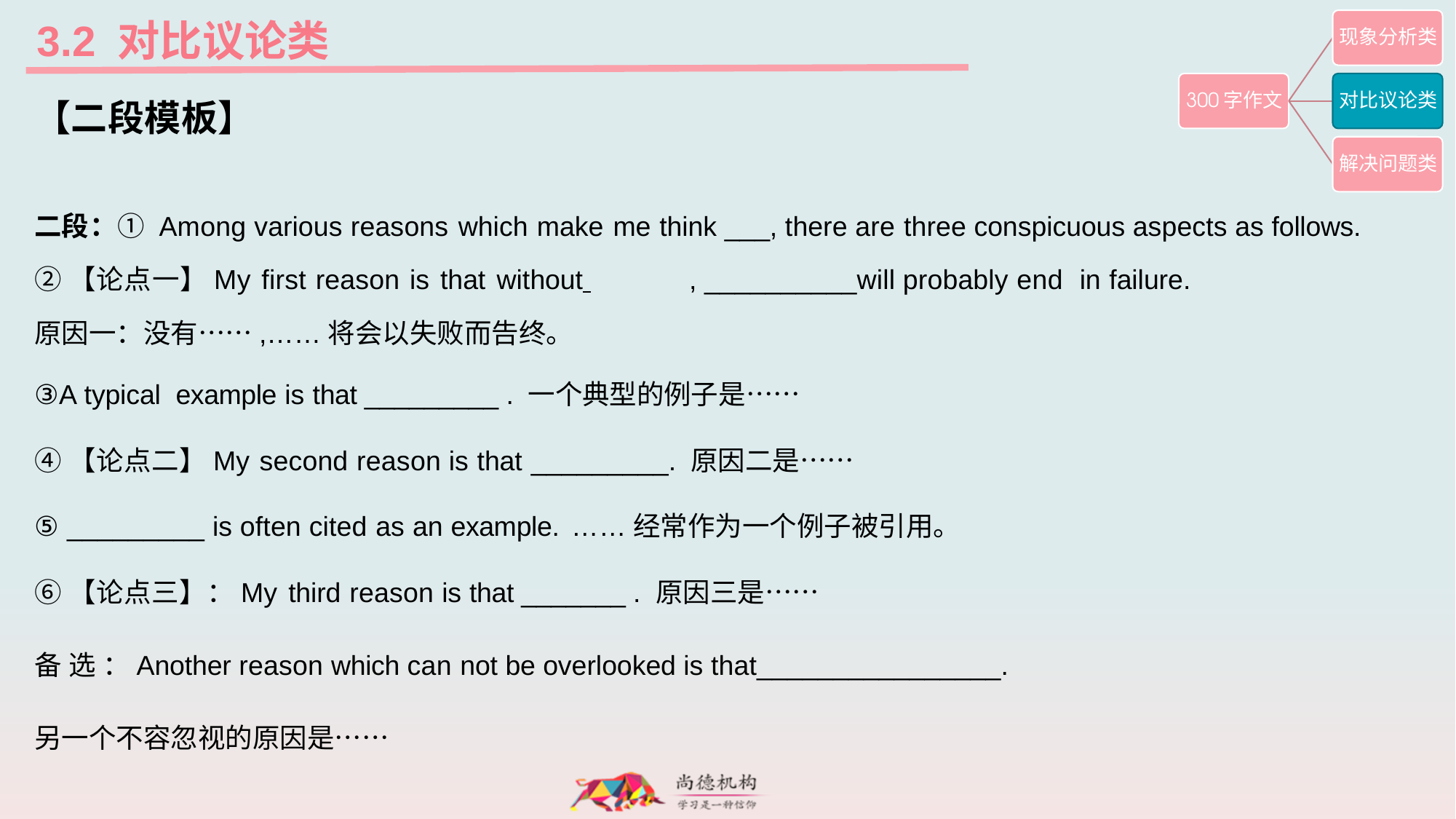

3.2 对比议论类
300字作文

现象分析类

对比议论类

解决问题类
【二段模板】

二段：① Among various reasons which make me think ___, there are three conspicuous aspects as follows.
②【论点一】My first reason is that without 	, __________will probably end  in failure.
原因一：没有……,……将会以失败而告终。
③A typical  example is that _________ . 一个典型的例子是……
④【论点二】My second reason is that _________. 原因二是……
⑤ _________ is often cited as an example. ……经常作为一个例子被引用。
⑥【论点三】：My third reason is that _______ . 原因三是……
备 选 ：Another reason which can not be overlooked is that________________.
另一个不容忽视的原因是……